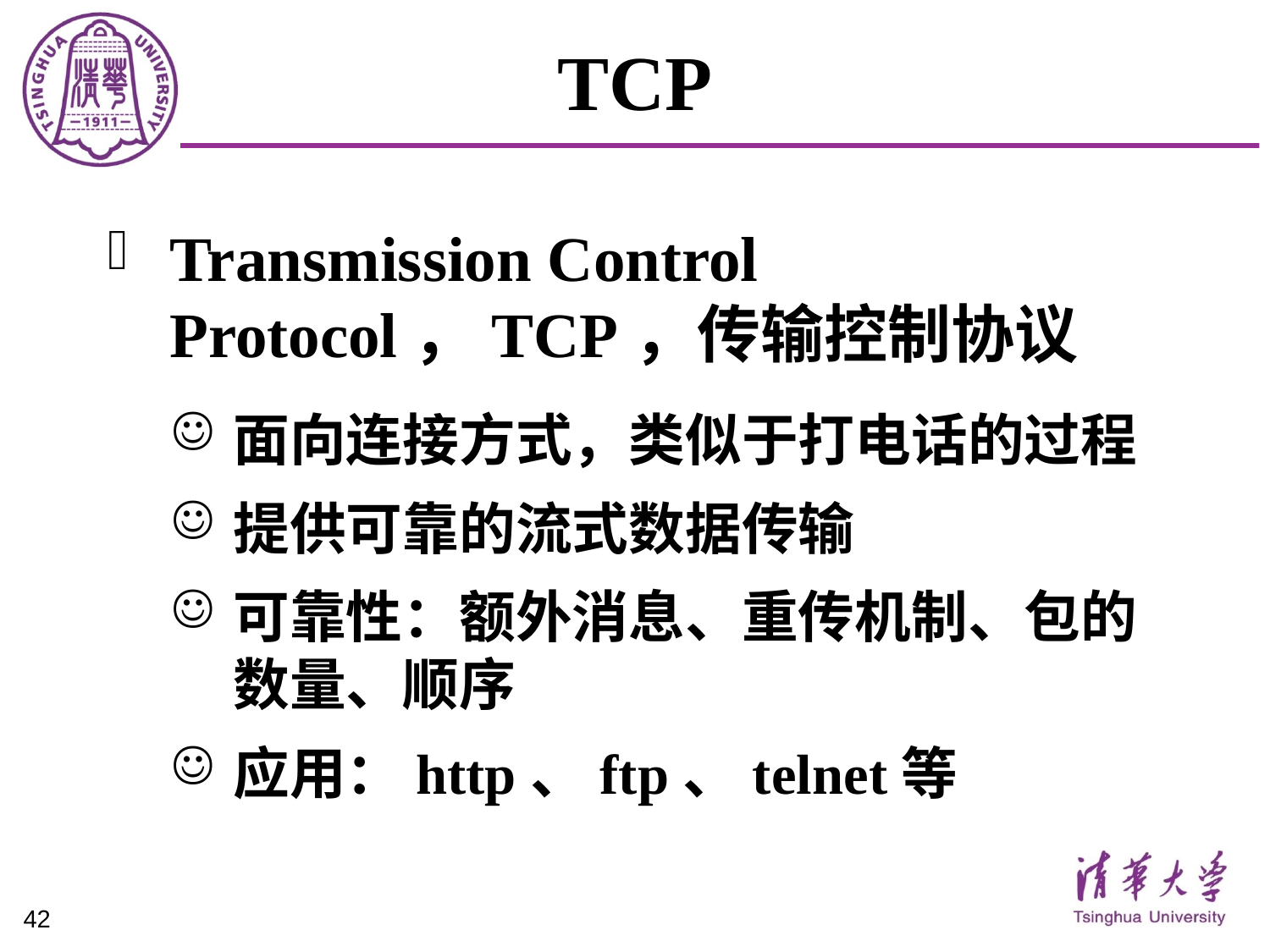

# TCP
Transmission Control Protocol，TCP，传输控制协议
面向连接方式，类似于打电话的过程
提供可靠的流式数据传输
可靠性：额外消息、重传机制、包的数量、顺序
应用：http、ftp、telnet等
42